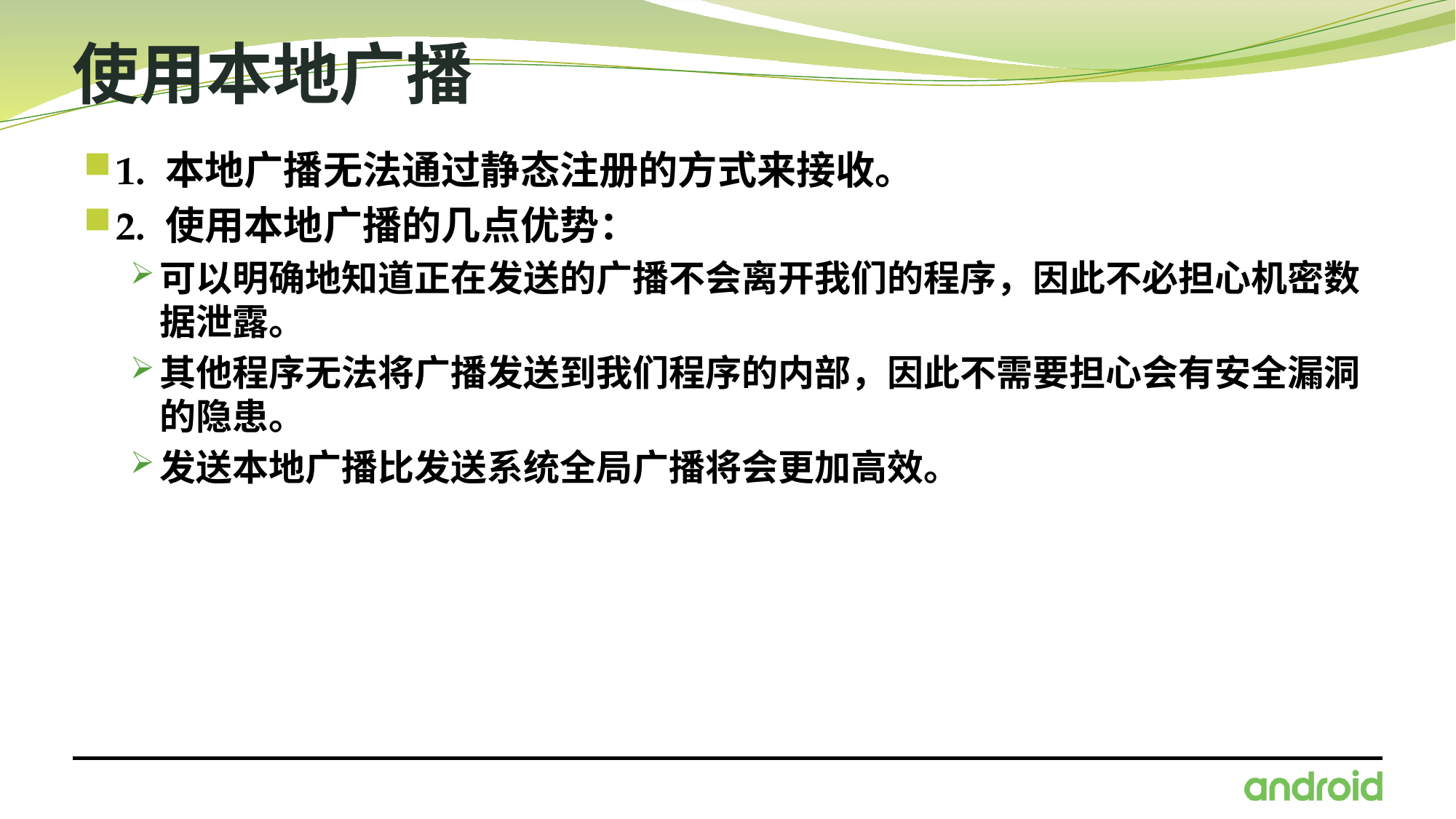

# 使用本地广播
1. 本地广播无法通过静态注册的方式来接收。
2. 使用本地广播的几点优势：
可以明确地知道正在发送的广播不会离开我们的程序，因此不必担心机密数据泄露。
其他程序无法将广播发送到我们程序的内部，因此不需要担心会有安全漏洞的隐患。
发送本地广播比发送系统全局广播将会更加高效。